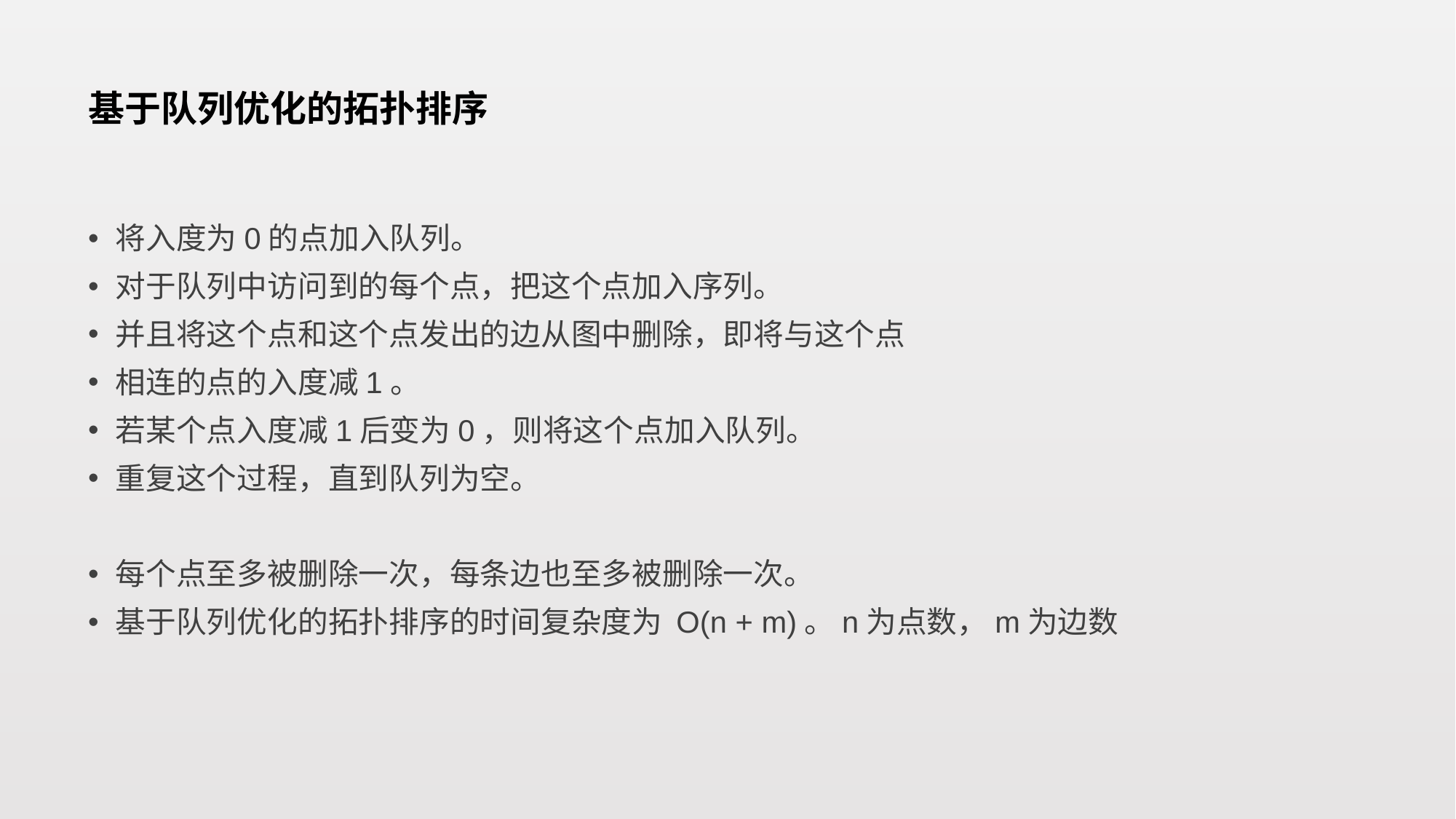

# 基于队列优化的拓扑排序
将入度为0的点加入队列。
对于队列中访问到的每个点，把这个点加入序列。
并且将这个点和这个点发出的边从图中删除，即将与这个点
相连的点的入度减1。
若某个点入度减1后变为0，则将这个点加入队列。
重复这个过程，直到队列为空。

每个点至多被删除一次，每条边也至多被删除一次。
基于队列优化的拓扑排序的时间复杂度为 O(n + m)。n为点数，m为边数